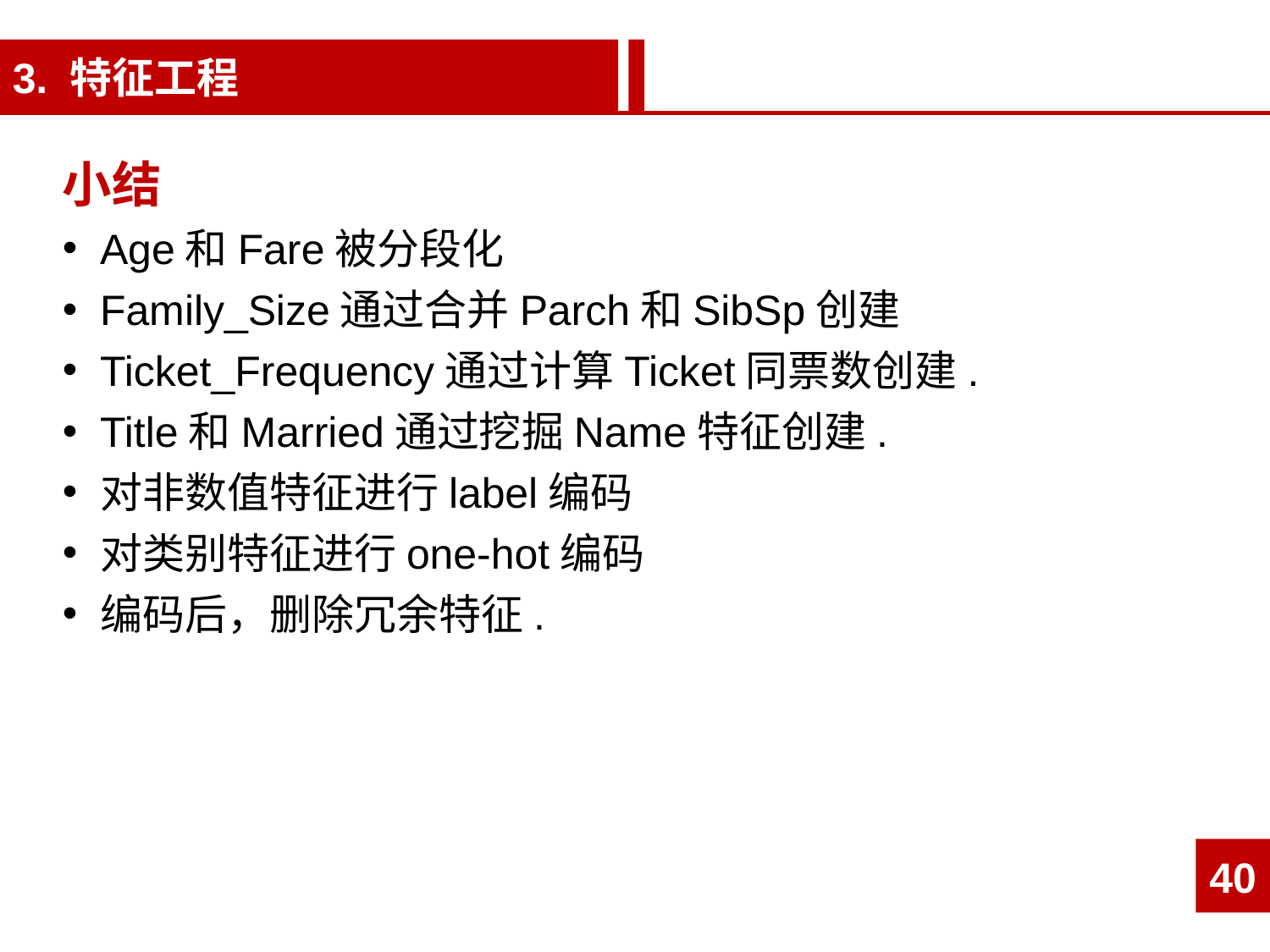

3. 特征工程

小结
Age和Fare被分段化
Family_Size通过合并Parch和SibSp创建
Ticket_Frequency通过计算Ticket同票数创建.
Title和Married通过挖掘Name特征创建.
对非数值特征进行label编码
对类别特征进行one-hot编码
编码后，删除冗余特征.
40